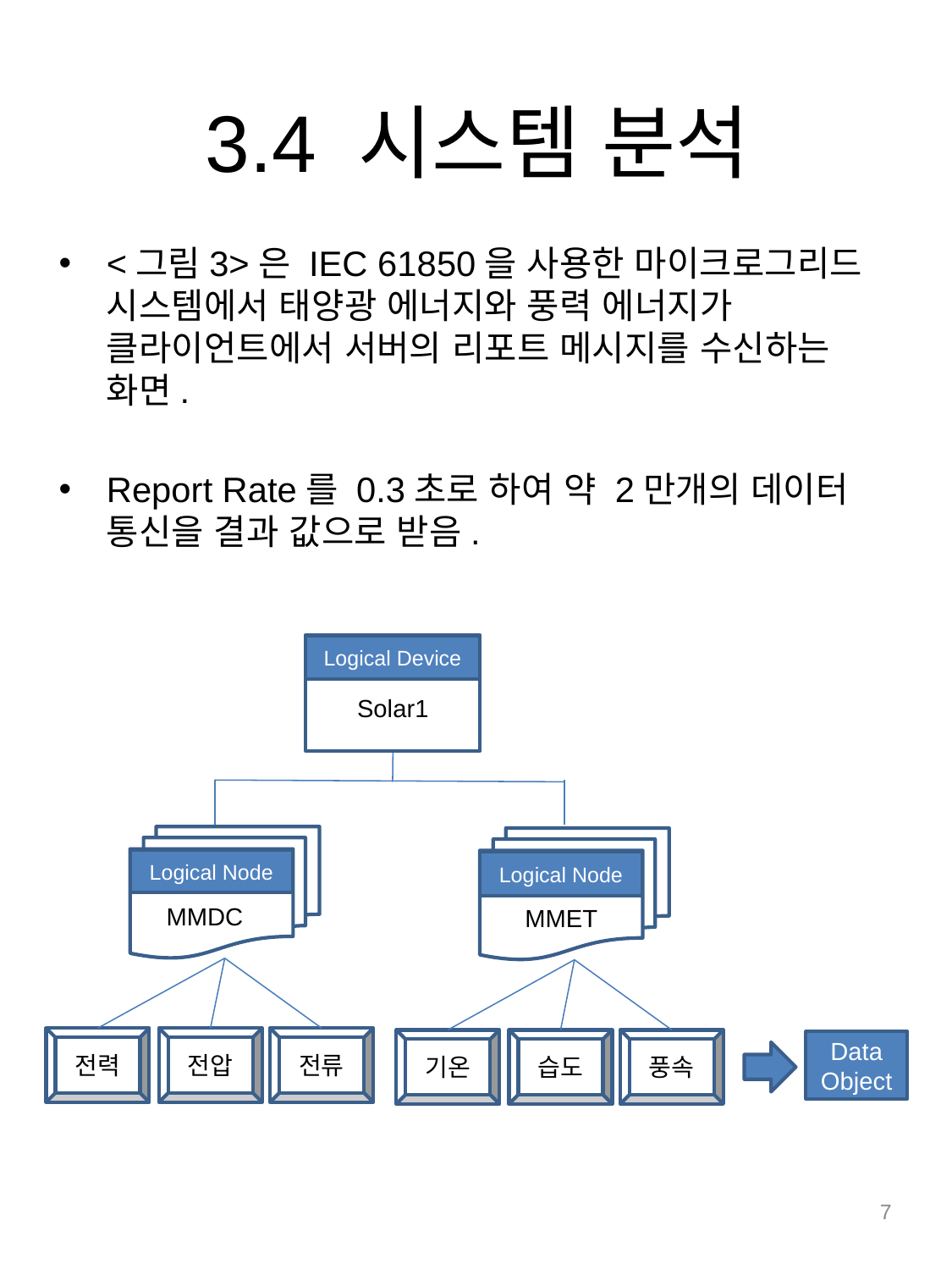

# 3.4 시스템 분석
<그림3>은 IEC 61850을 사용한 마이크로그리드 시스템에서 태양광 에너지와 풍력 에너지가 클라이언트에서 서버의 리포트 메시지를 수신하는 화면.

Report Rate를 0.3초로 하여 약 2만개의 데이터 통신을 결과 값으로 받음.

Solar1
Logical Device

MMDC

MMET
Logical Node
Logical Node
전력
전압
전류
기온
습도
풍속
Data Object

7